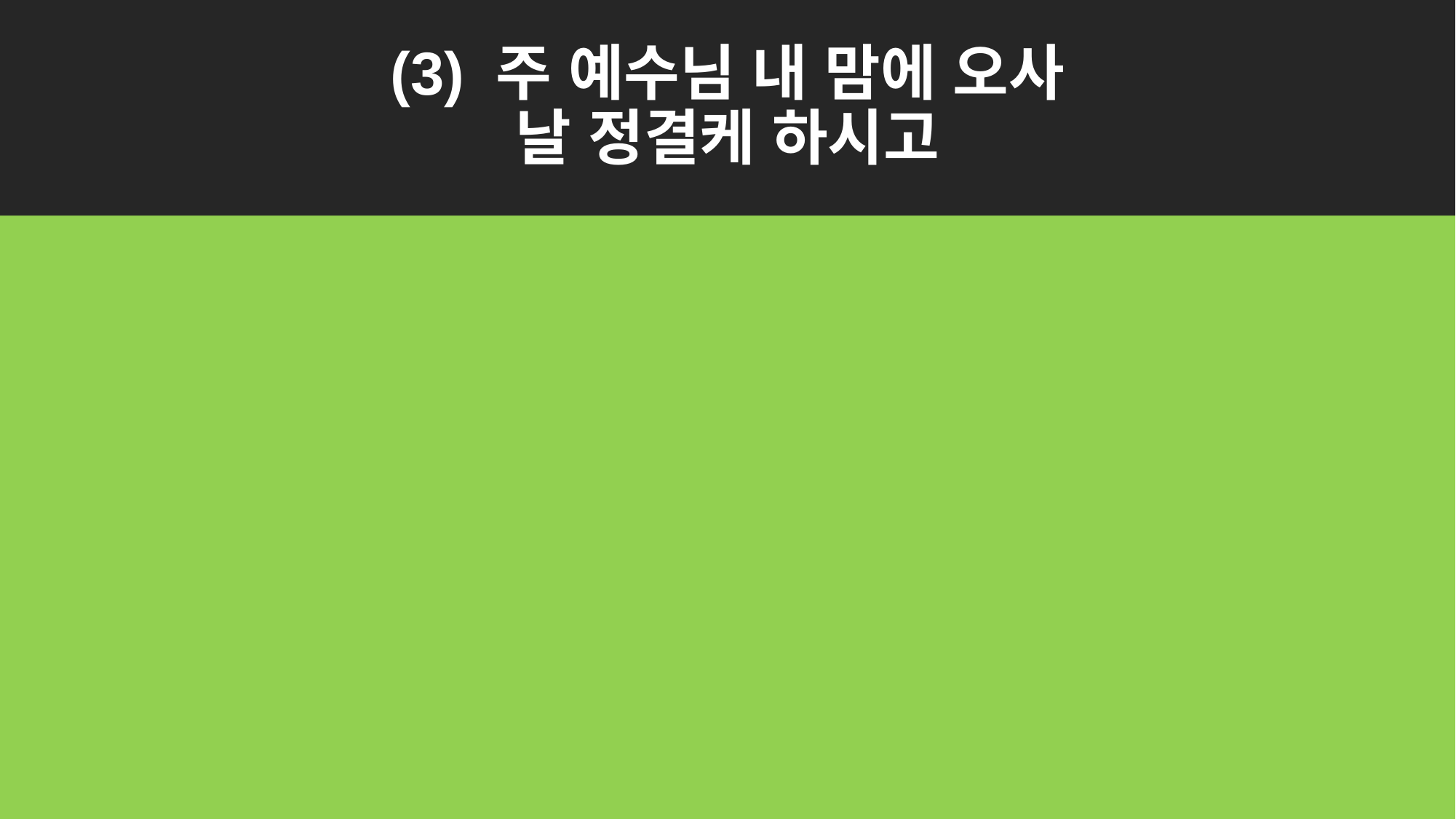

# (3) 주 예수님 내 맘에 오사 날 정결케 하시고